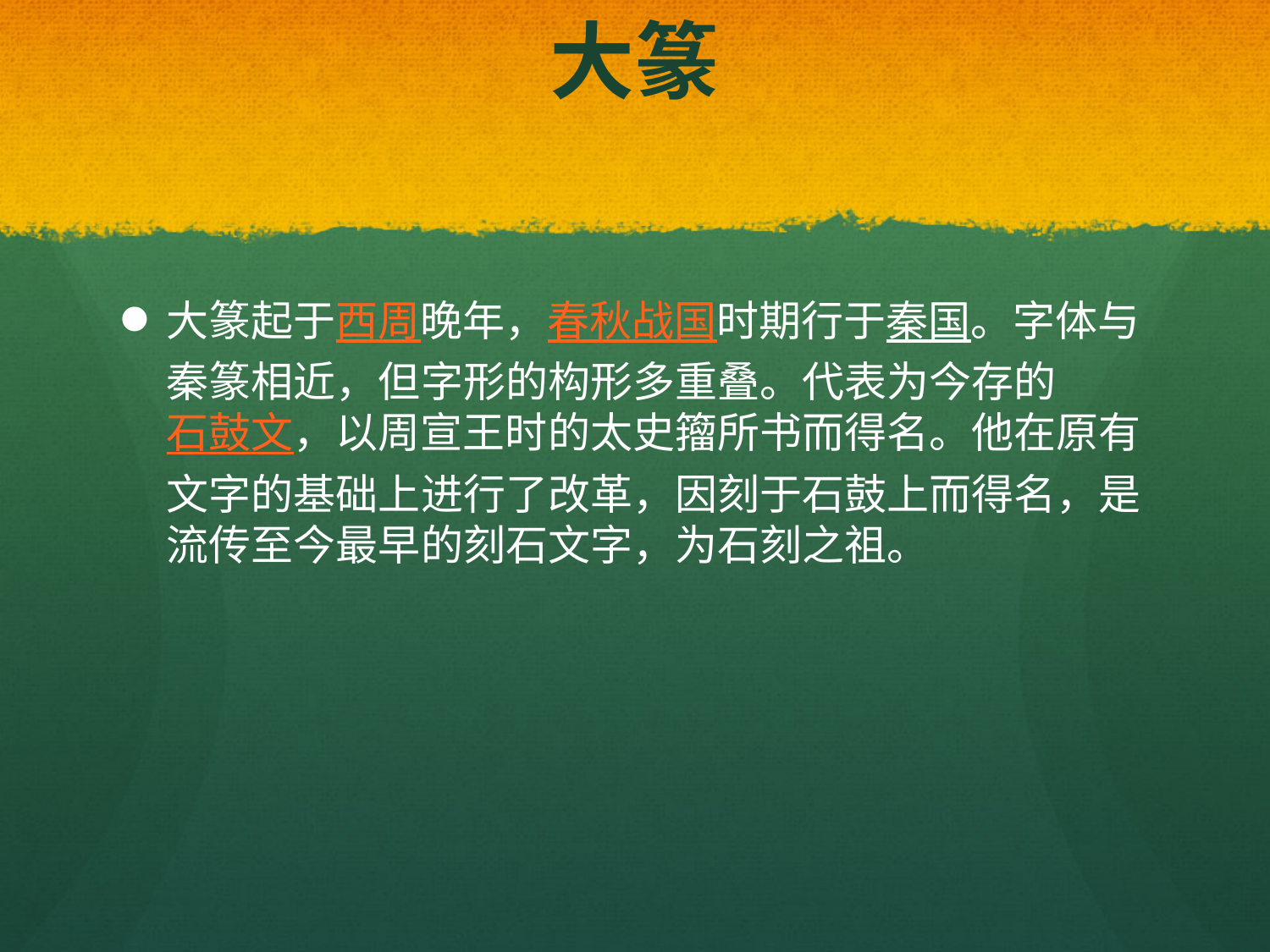

# 大篆
大篆起于西周晚年，春秋战国时期行于秦国。字体与秦篆相近，但字形的构形多重叠。代表为今存的石鼓文，以周宣王时的太史籀所书而得名。他在原有文字的基础上进行了改革，因刻于石鼓上而得名，是流传至今最早的刻石文字，为石刻之祖。